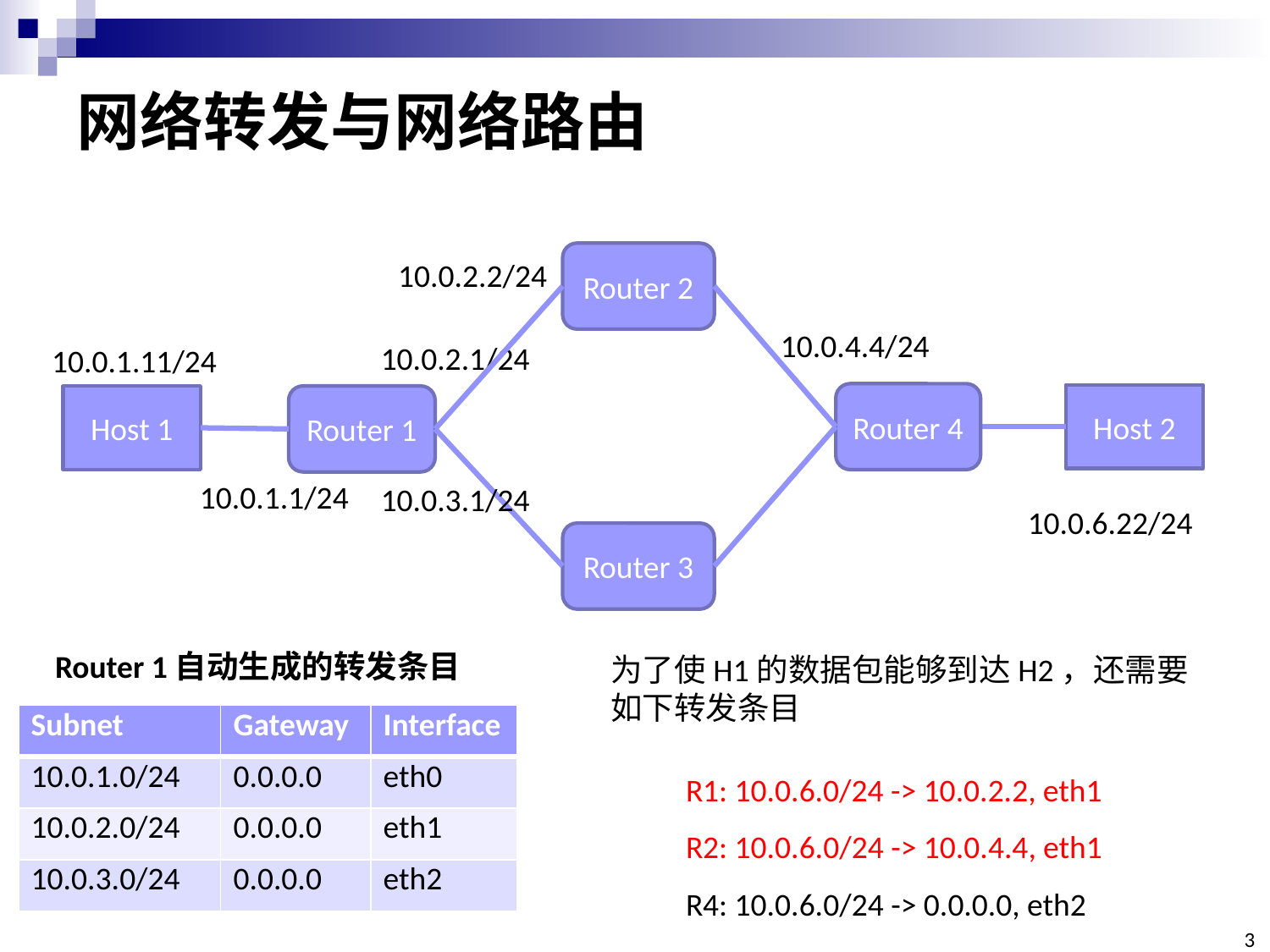

# 网络转发与网络路由
Router 2
10.0.2.2/24
10.0.4.4/24
10.0.2.1/24
10.0.1.11/24
Router 4
Host 2
Host 1
Router 1
10.0.1.1/24
10.0.3.1/24
10.0.6.22/24
Router 3
Router 1自动生成的转发条目
为了使H1的数据包能够到达H2，还需要如下转发条目
| Subnet | Gateway | Interface |
| --- | --- | --- |
| 10.0.1.0/24 | 0.0.0.0 | eth0 |
| 10.0.2.0/24 | 0.0.0.0 | eth1 |
| 10.0.3.0/24 | 0.0.0.0 | eth2 |
R1: 10.0.6.0/24 -> 10.0.2.2, eth1
R2: 10.0.6.0/24 -> 10.0.4.4, eth1
R4: 10.0.6.0/24 -> 0.0.0.0, eth2
3